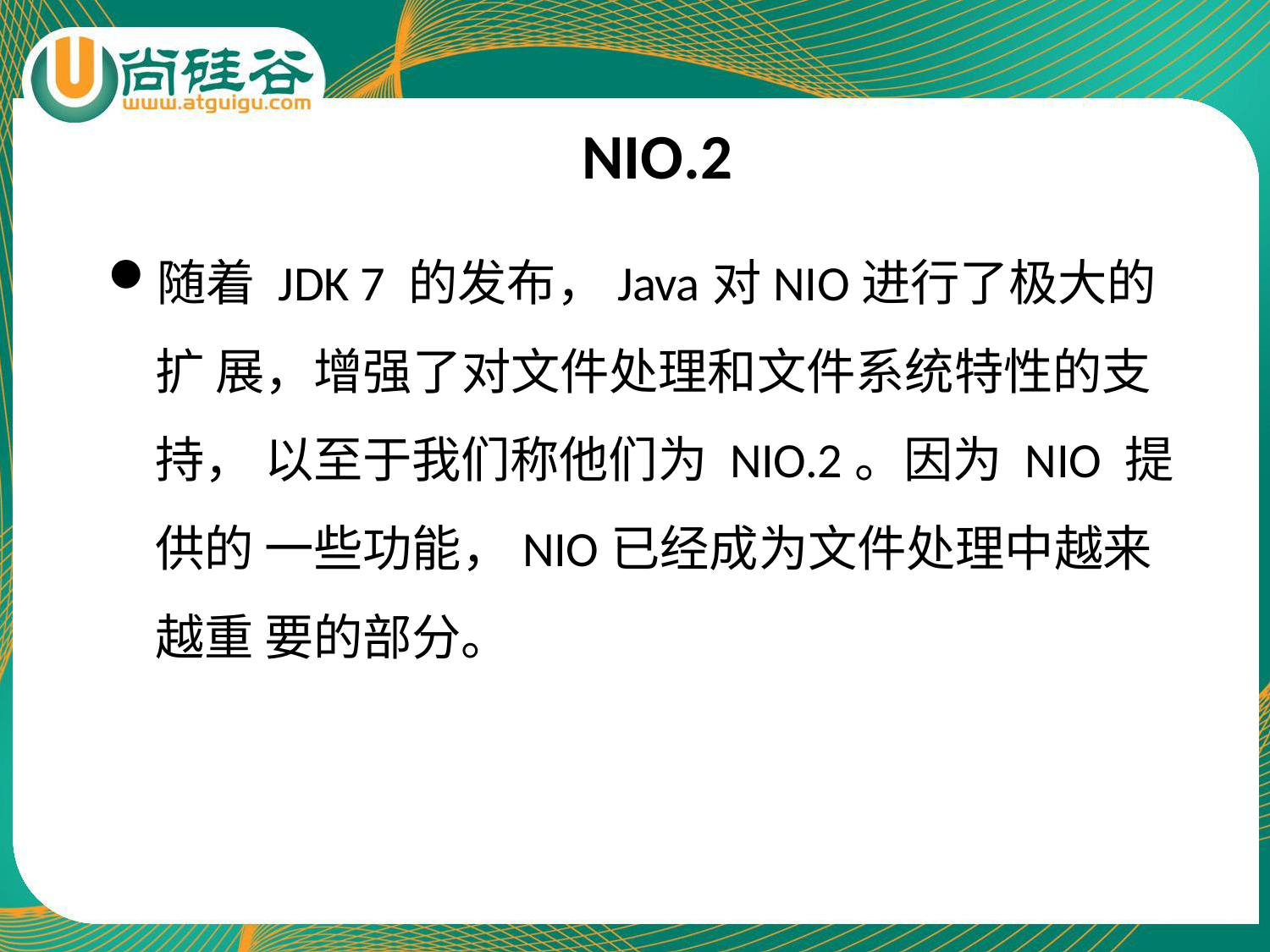

# NIO.2
随着 JDK 7 的发布，Java对NIO进行了极大的扩 展，增强了对文件处理和文件系统特性的支持， 以至于我们称他们为 NIO.2。因为 NIO 提供的 一些功能，NIO已经成为文件处理中越来越重 要的部分。